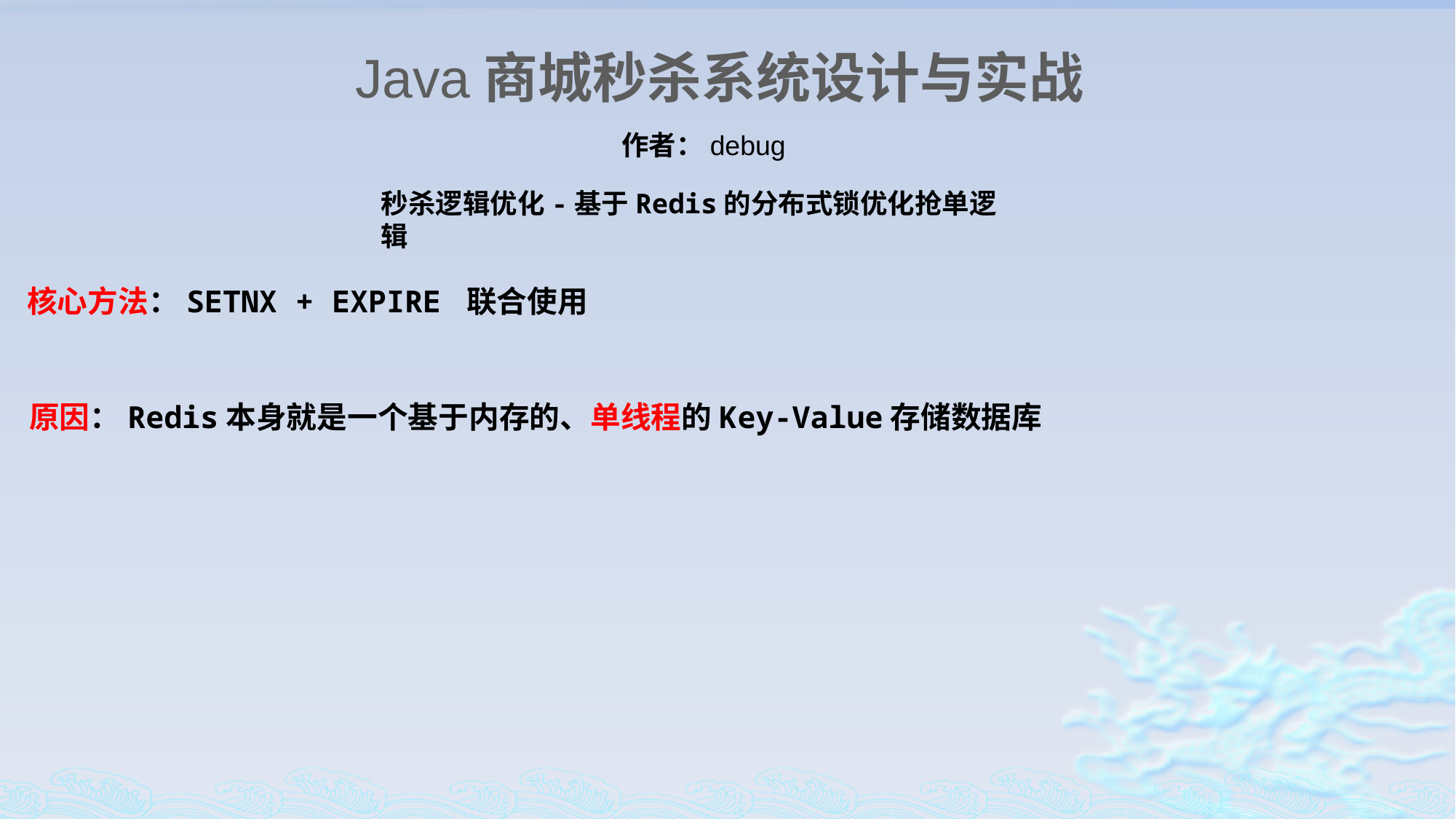

Java商城秒杀系统设计与实战
作者：debug
秒杀逻辑优化-基于Redis的分布式锁优化抢单逻辑
核心方法：SETNX + EXPIRE 联合使用
原因：Redis本身就是一个基于内存的、单线程的Key-Value存储数据库